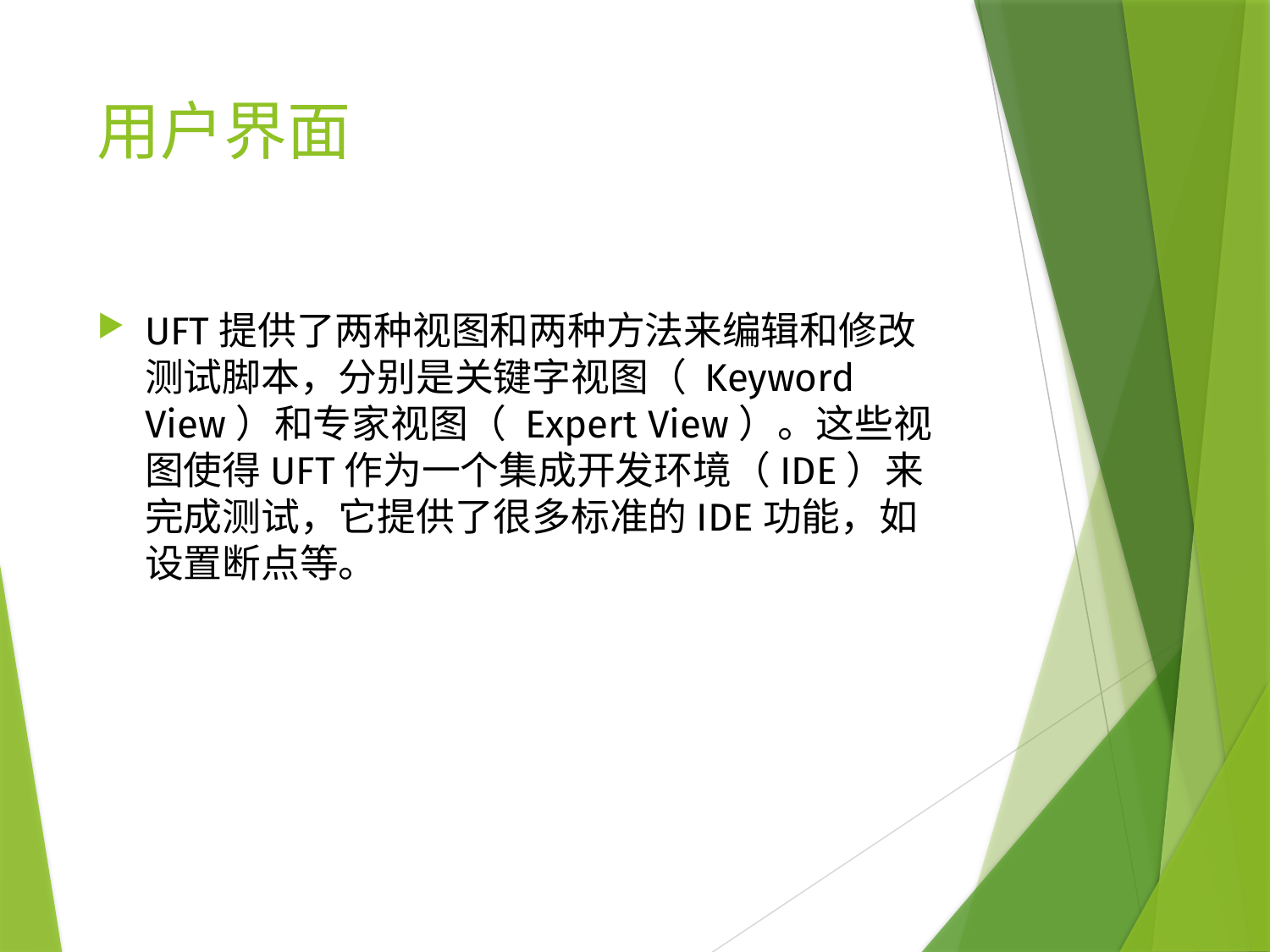

# 用户界面
UFT提供了两种视图和两种方法来编辑和修改测试脚本，分别是关键字视图（ Keyword View）和专家视图（ Expert View）。这些视图使得UFT作为一个集成开发环境（IDE）来完成测试，它提供了很多标准的IDE功能，如设置断点等。